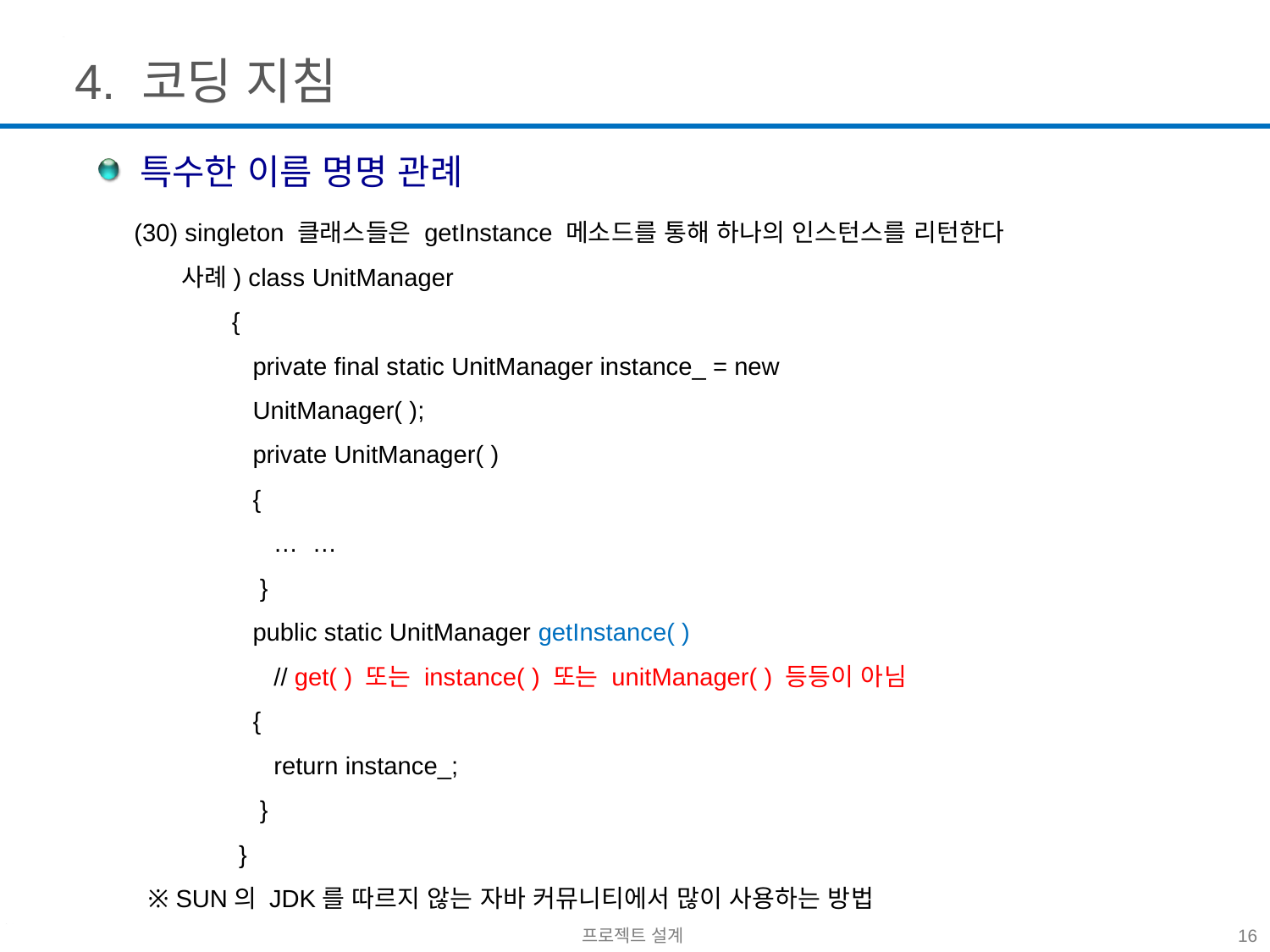

4. 코딩 지침
 특수한 이름 명명 관례
(30) singleton 클래스들은 getInstance 메소드를 통해 하나의 인스턴스를 리턴한다
      사례) class UnitManager
              {
                 private final static UnitManager instance_ = new
                 UnitManager( );
                 private UnitManager( )
                 {
                    …  …
                  }
                 public static UnitManager getInstance( )
                    // get( ) 또는 instance( ) 또는 unitManager( ) 등등이 아님
                 {
                    return instance_;
                  }
               }
  ※ SUN의 JDK를 따르지 않는 자바 커뮤니티에서 많이 사용하는 방법